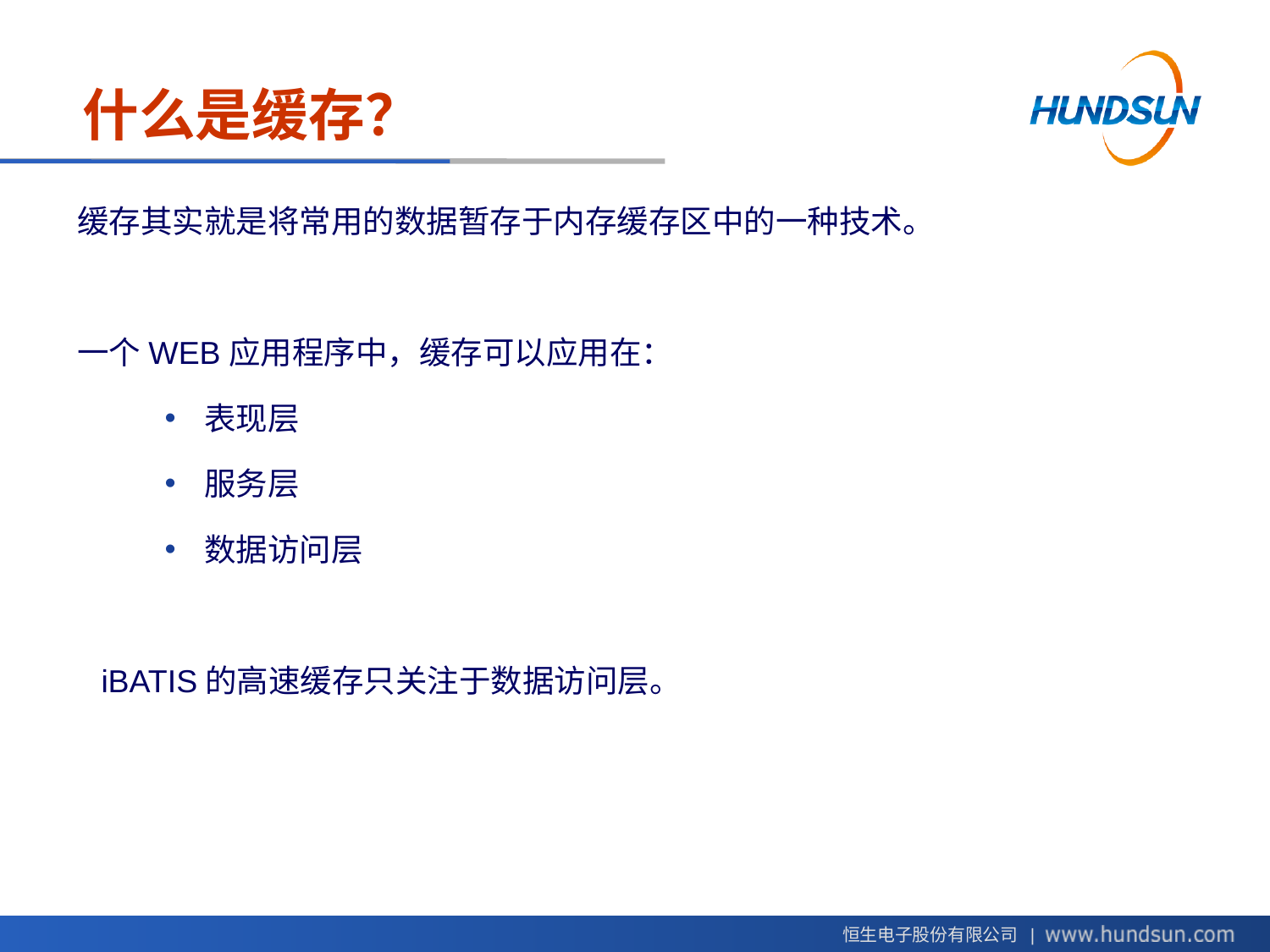

# 什么是缓存？
缓存其实就是将常用的数据暂存于内存缓存区中的一种技术。

一个WEB应用程序中，缓存可以应用在：
表现层
服务层
数据访问层

iBATIS的高速缓存只关注于数据访问层。